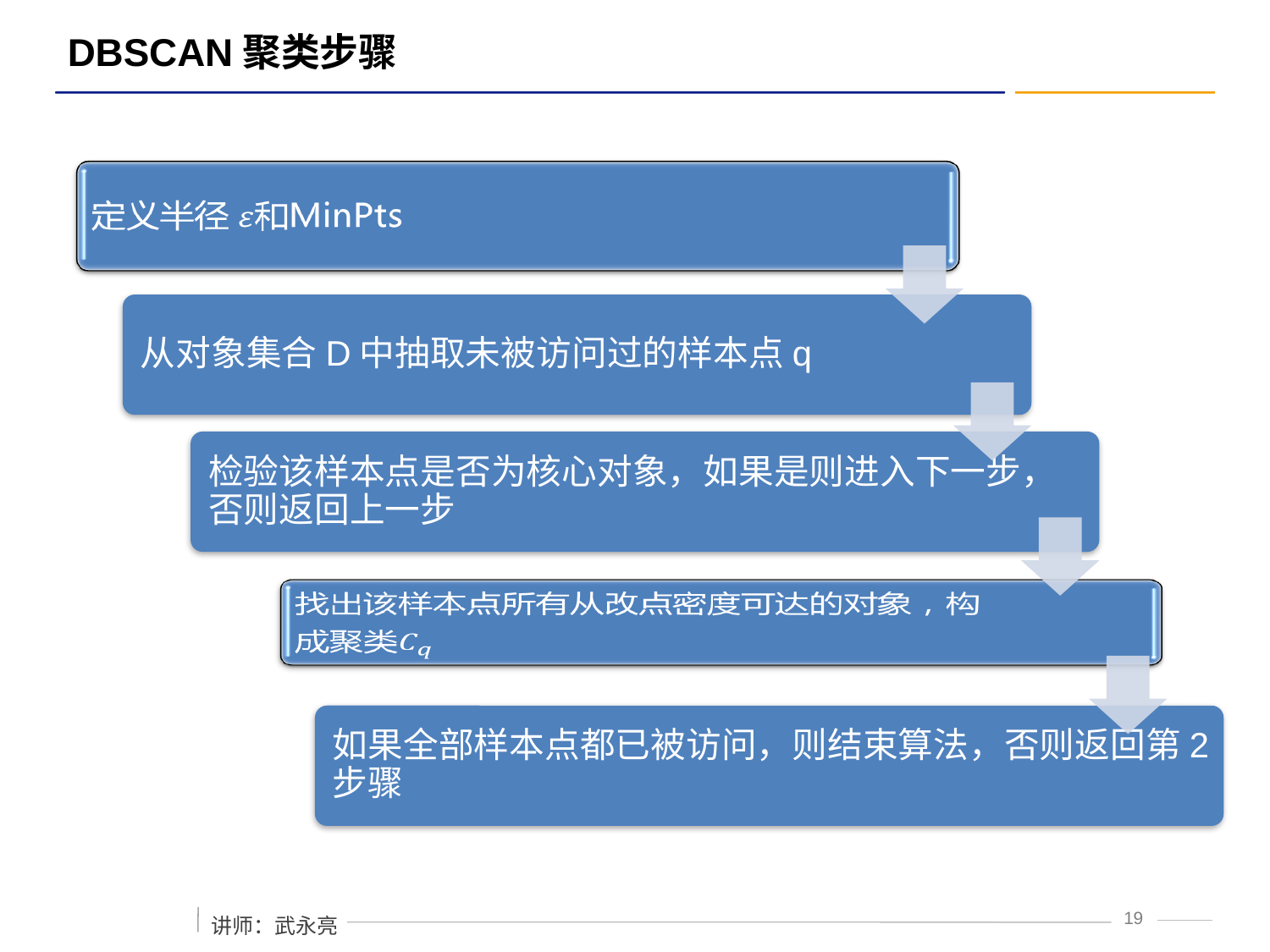

# DBSCAN聚类步骤

从对象集合D中抽取未被访问过的样本点q
检验该样本点是否为核心对象，如果是则进入下一步，否则返回上一步

如果全部样本点都已被访问，则结束算法，否则返回第2步骤